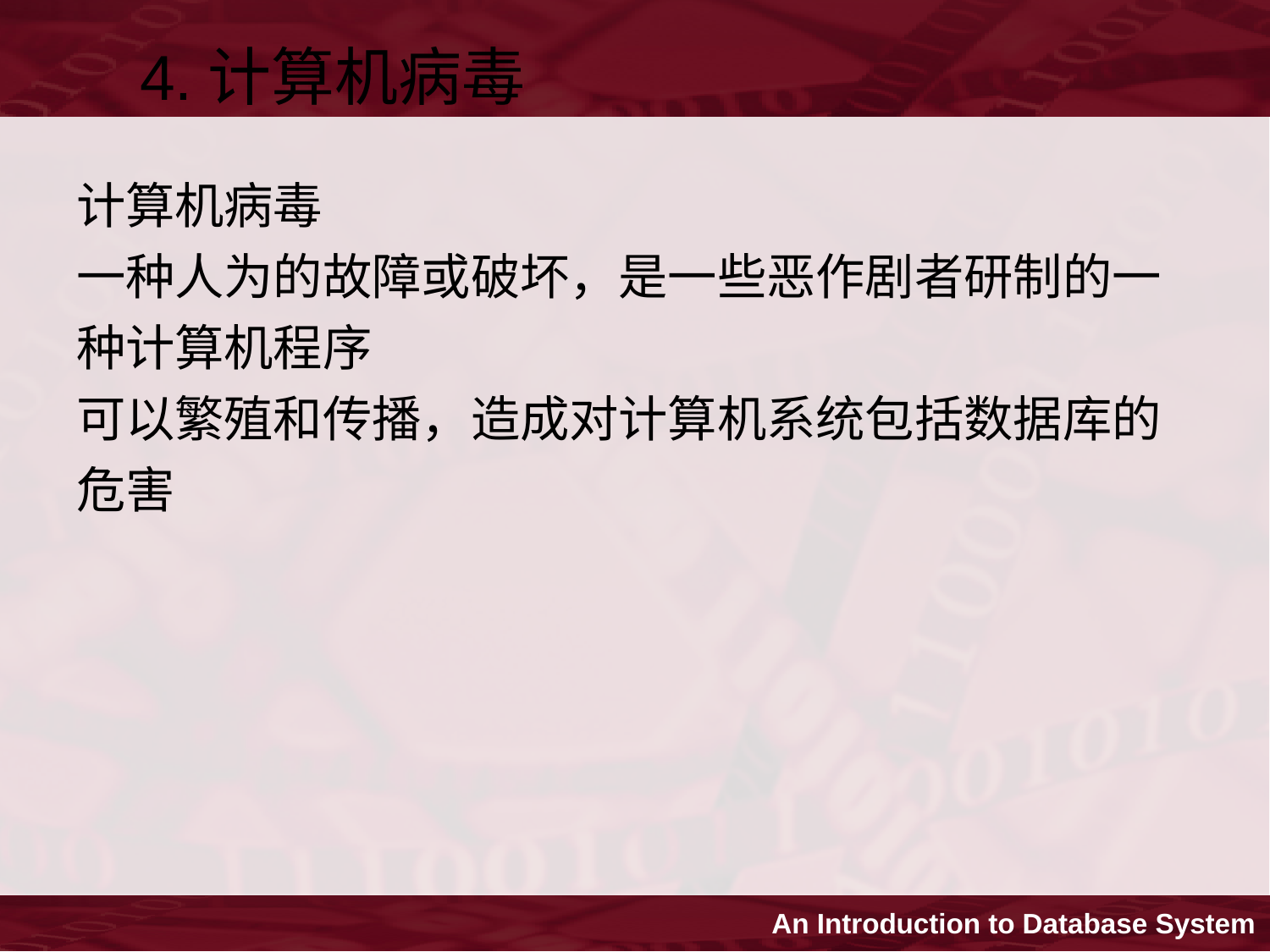

4.计算机病毒
计算机病毒
一种人为的故障或破坏，是一些恶作剧者研制的一种计算机程序
可以繁殖和传播，造成对计算机系统包括数据库的危害